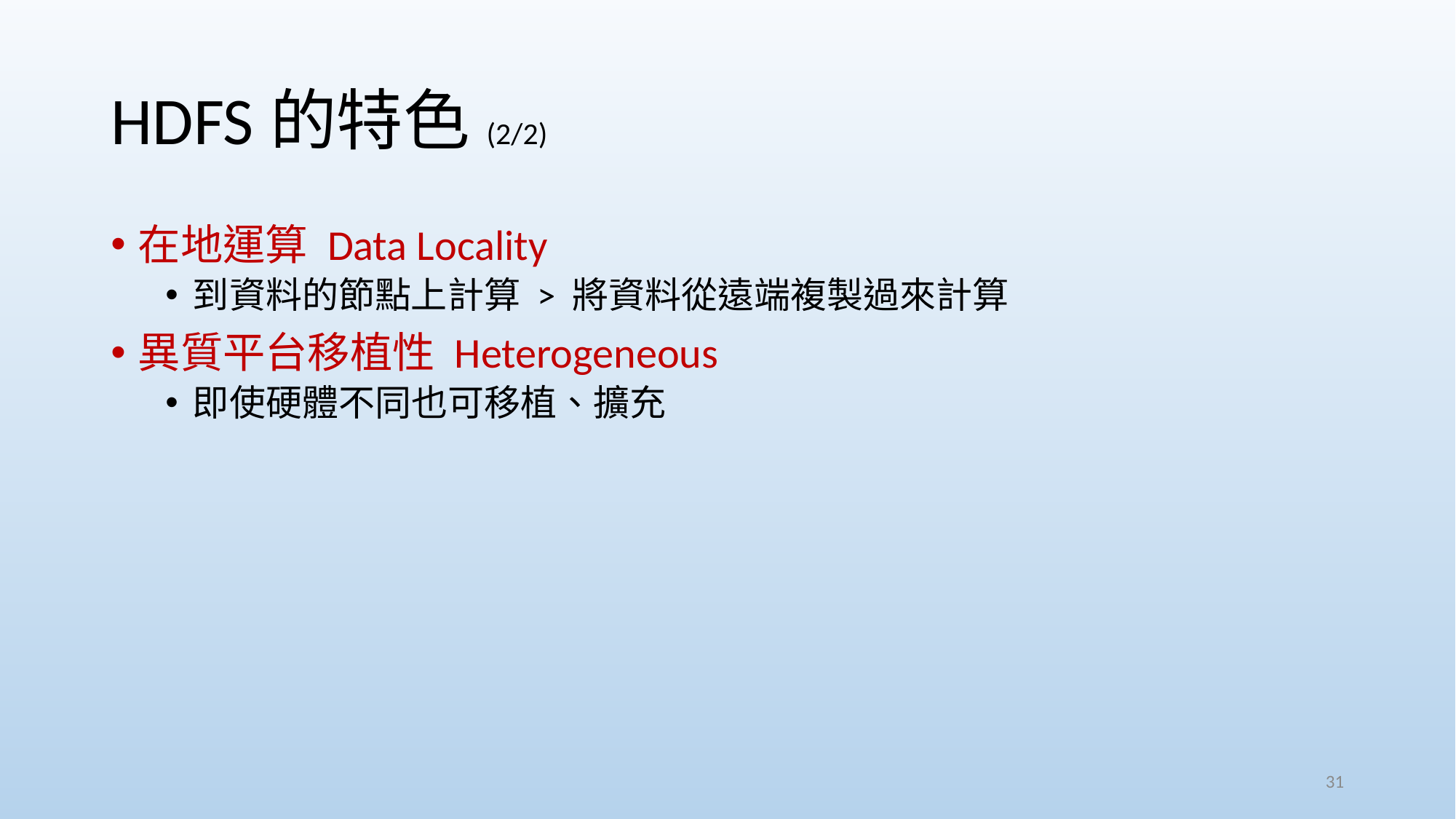

# HDFS的特色(2/2)
在地運算 Data Locality
到資料的節點上計算 > 將資料從遠端複製過來計算
異質平台移植性 Heterogeneous
即使硬體不同也可移植、擴充

31